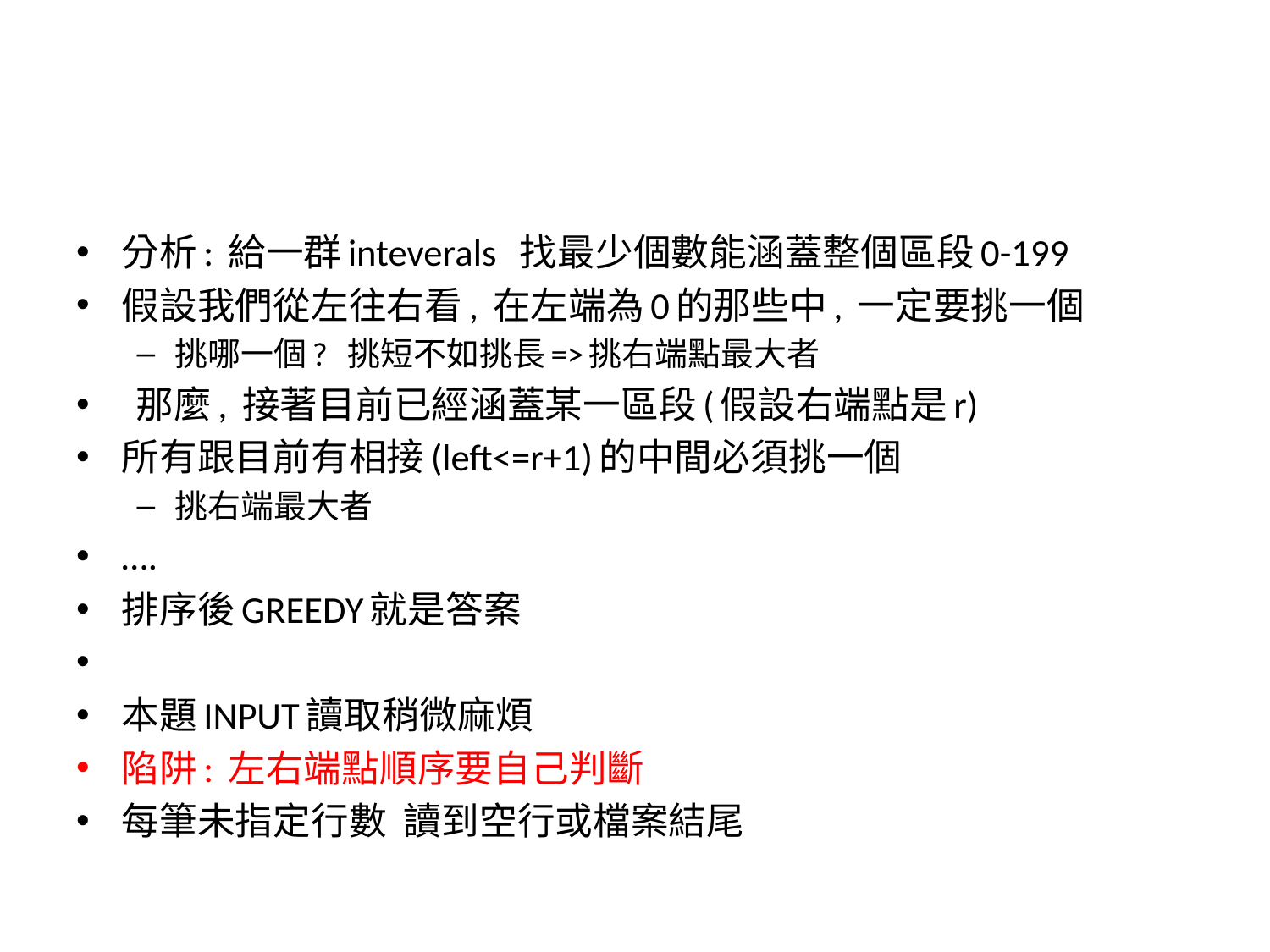

#
分析: 給一群inteverals  找最少個數能涵蓋整個區段0-199
假設我們從左往右看, 在左端為0的那些中, 一定要挑一個
挑哪一個?  挑短不如挑長=>挑右端點最大者
 那麼, 接著目前已經涵蓋某一區段(假設右端點是r)
所有跟目前有相接(left<=r+1)的中間必須挑一個
挑右端最大者
….
排序後GREEDY就是答案

本題INPUT讀取稍微麻煩
陷阱: 左右端點順序要自己判斷
每筆未指定行數  讀到空行或檔案結尾